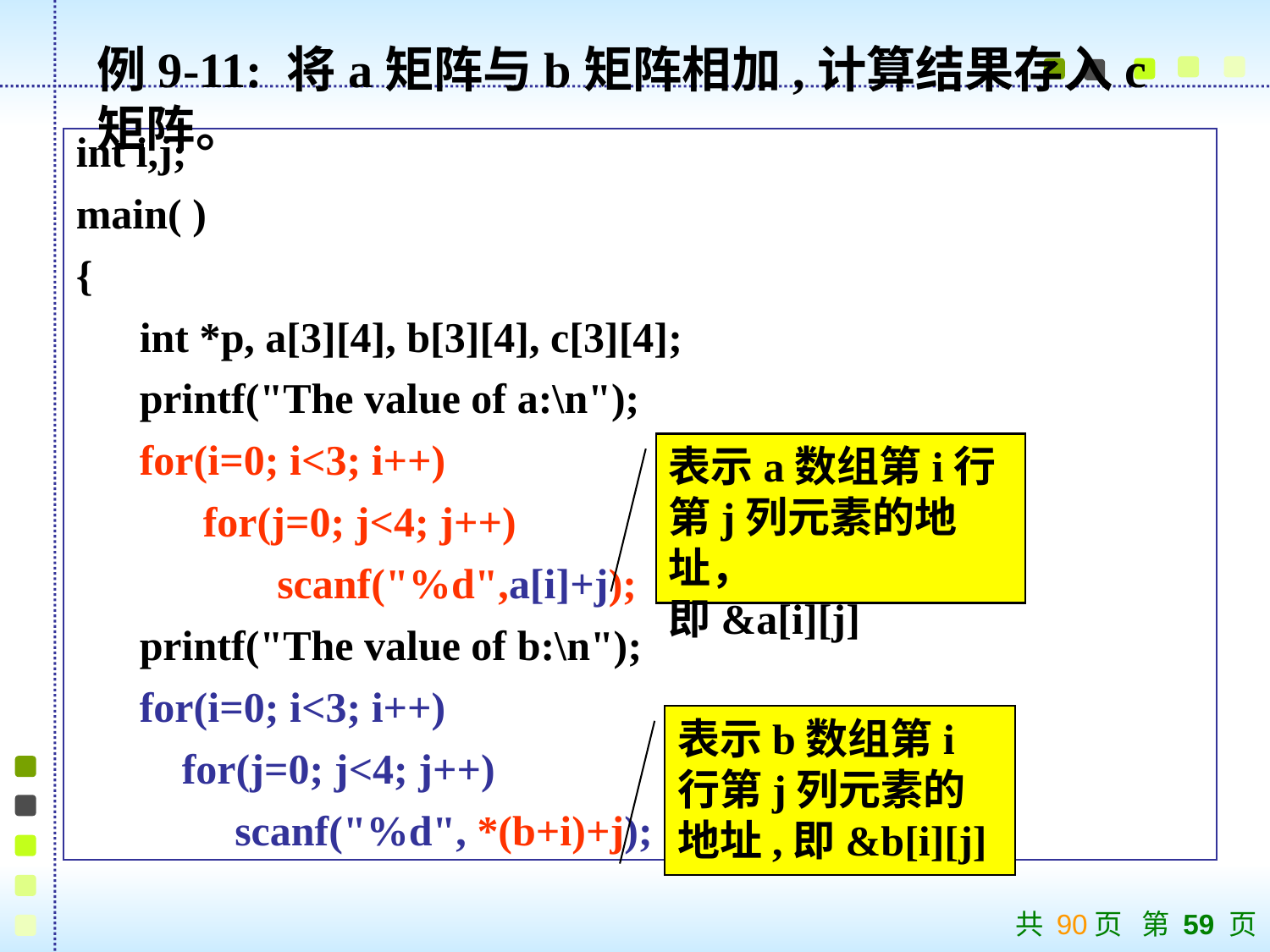

例9-11: 将a矩阵与b矩阵相加,计算结果存入c矩阵。
int i,j;
main( )
{
      int *p, a[3][4], b[3][4], c[3][4];
      printf("The value of a:\n");
      for(i=0; i<3; i++)
            for(j=0; j<4; j++)
                   scanf("%d",a[i]+j);
      printf("The value of b:\n");
      for(i=0; i<3; i++)
          for(j=0; j<4; j++)
               scanf("%d", *(b+i)+j);
表示a数组第i行第j列元素的地址，
即&a[i][j]
表示b数组第i行第j列元素的地址,即&b[i][j]
共 90页   第 59 页